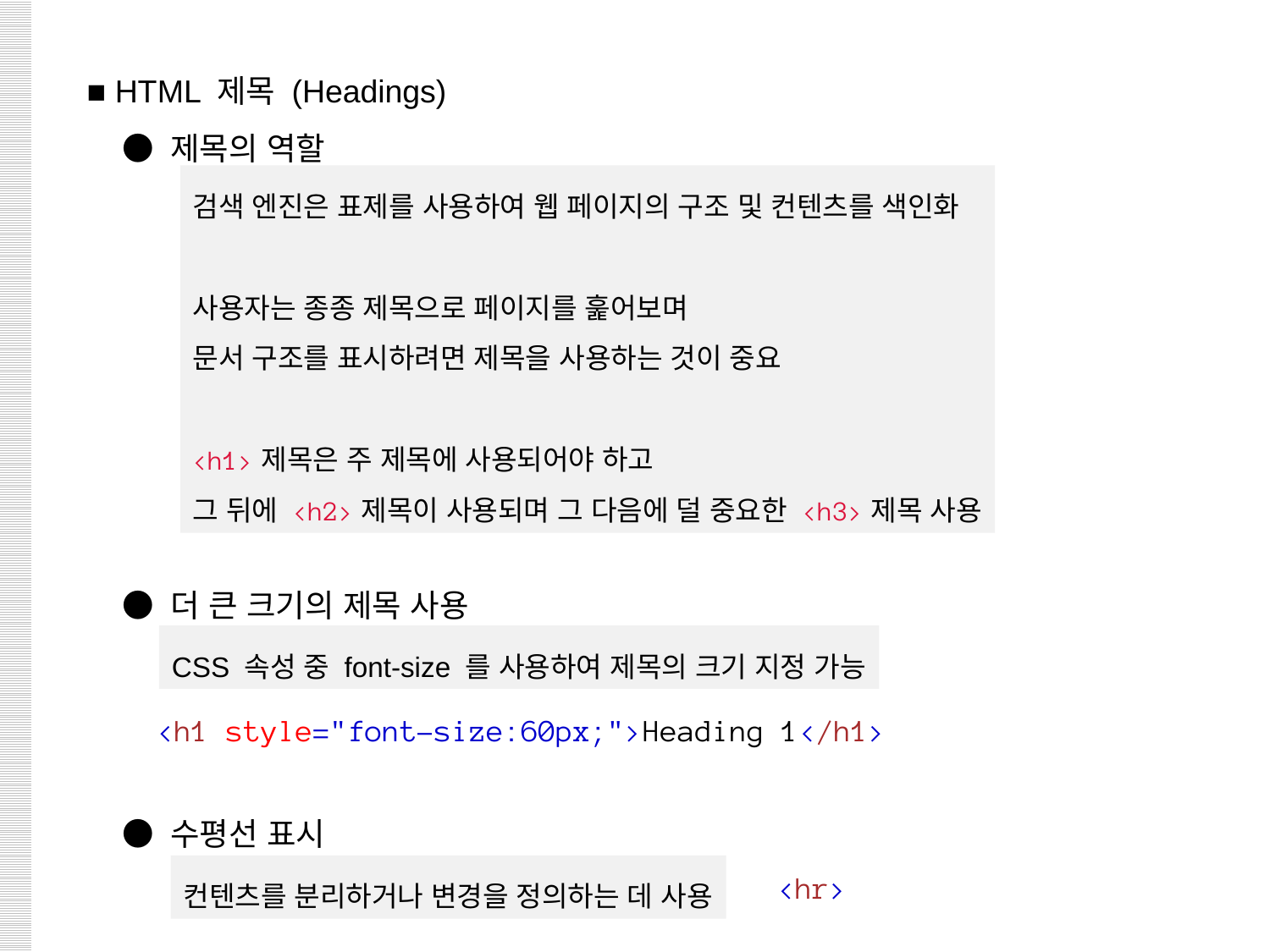

■ HTML 제목 (Headings)
    ● 제목의 역할

    ● 더 큰 크기의 제목 사용

    ● 수평선 표시
검색 엔진은 표제를 사용하여 웹 페이지의 구조 및 컨텐츠를 색인화

사용자는 종종 제목으로 페이지를 훑어보며
문서 구조를 표시하려면 제목을 사용하는 것이 중요

<h1>제목은 주 제목에 사용되어야 하고
그 뒤에 <h2>제목이 사용되며 그 다음에 덜 중요한 <h3>제목 사용
CSS 속성 중 font-size 를 사용하여 제목의 크기 지정 가능
<h1 style="font-size:60px;">Heading 1</h1>
컨텐츠를 분리하거나 변경을 정의하는 데 사용
<hr>